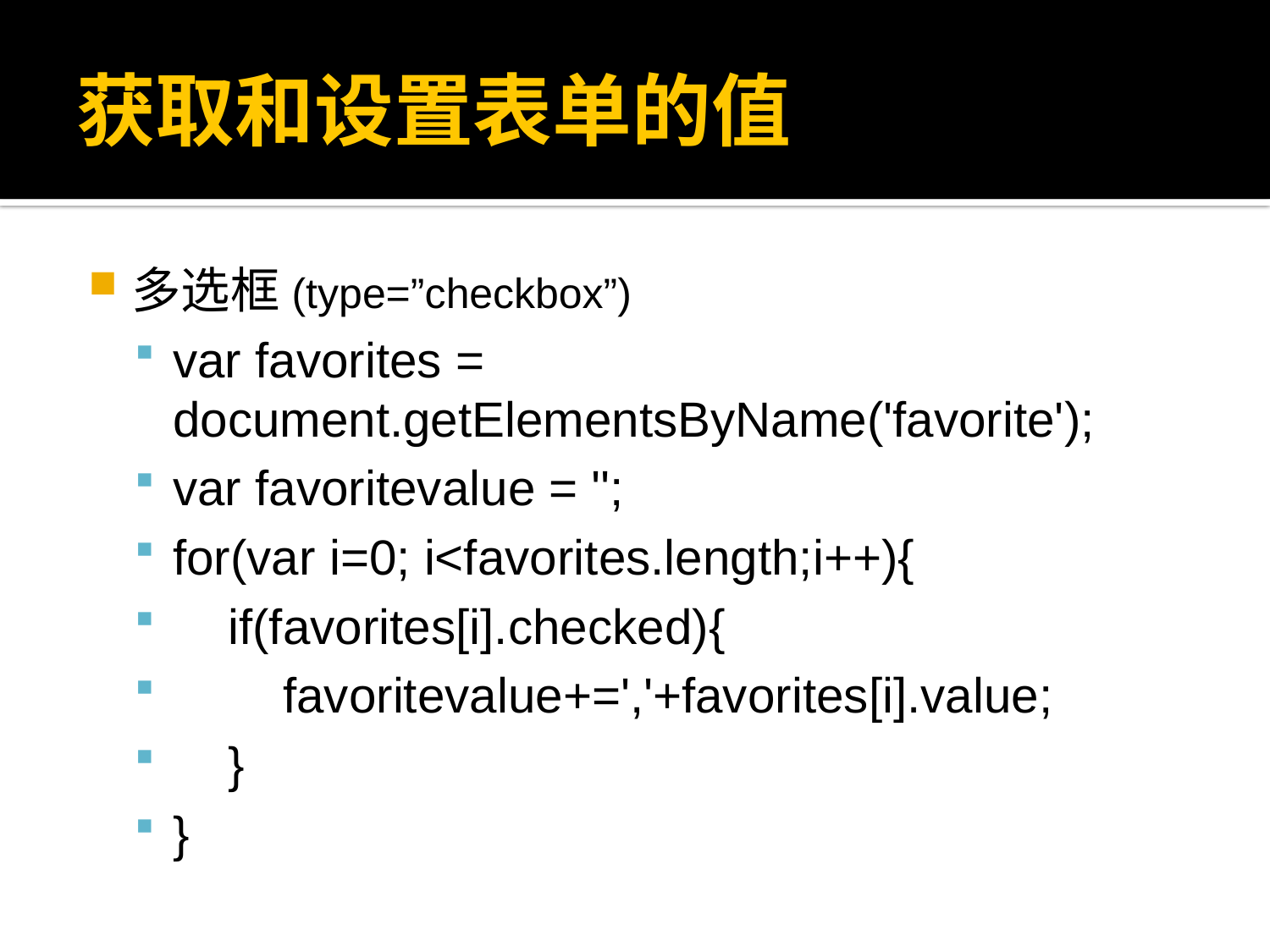

# 获取和设置表单的值
多选框(type=”checkbox”)
var favorites = document.getElementsByName('favorite');
var favoritevalue = '';
for(var i=0; i<favorites.length;i++){
    if(favorites[i].checked){
        favoritevalue+=','+favorites[i].value;
    }
}